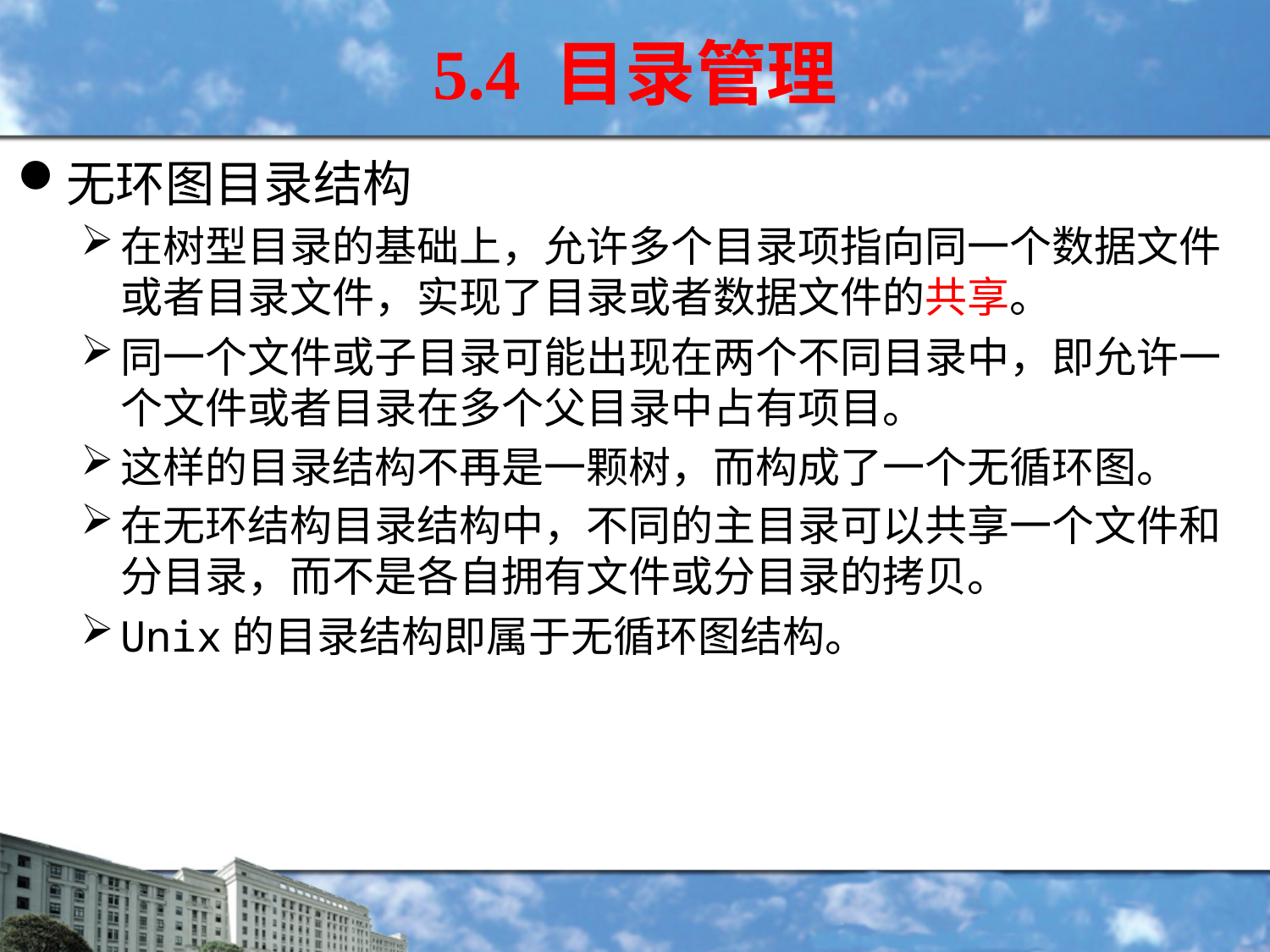

5.4 目录管理
无环图目录结构
在树型目录的基础上，允许多个目录项指向同一个数据文件或者目录文件，实现了目录或者数据文件的共享。
同一个文件或子目录可能出现在两个不同目录中，即允许一个文件或者目录在多个父目录中占有项目。
这样的目录结构不再是一颗树，而构成了一个无循环图。
在无环结构目录结构中，不同的主目录可以共享一个文件和分目录，而不是各自拥有文件或分目录的拷贝。
Unix的目录结构即属于无循环图结构。